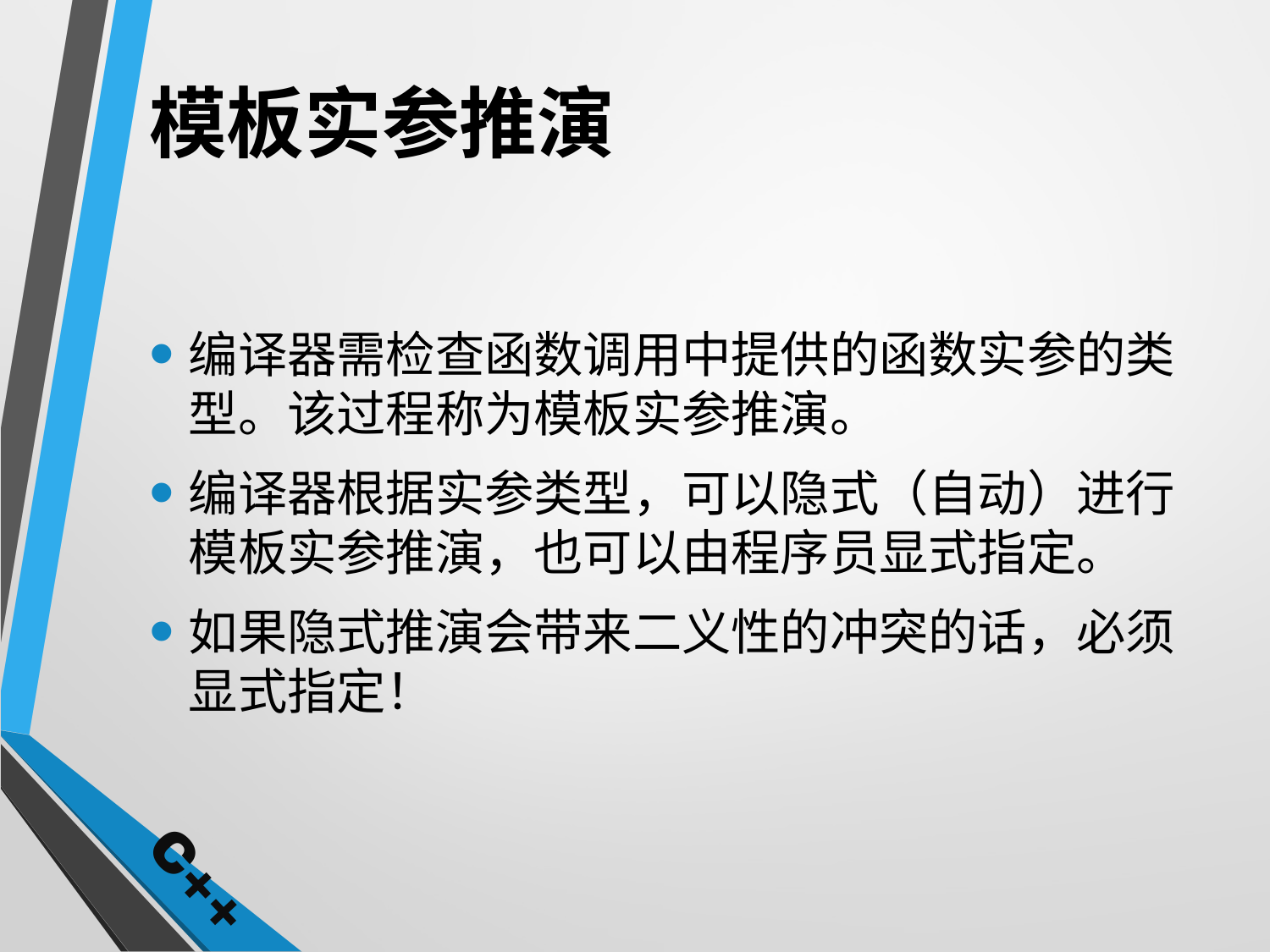

# 模板实参推演
编译器需检查函数调用中提供的函数实参的类型。该过程称为模板实参推演。
编译器根据实参类型，可以隐式（自动）进行模板实参推演，也可以由程序员显式指定。
如果隐式推演会带来二义性的冲突的话，必须显式指定！